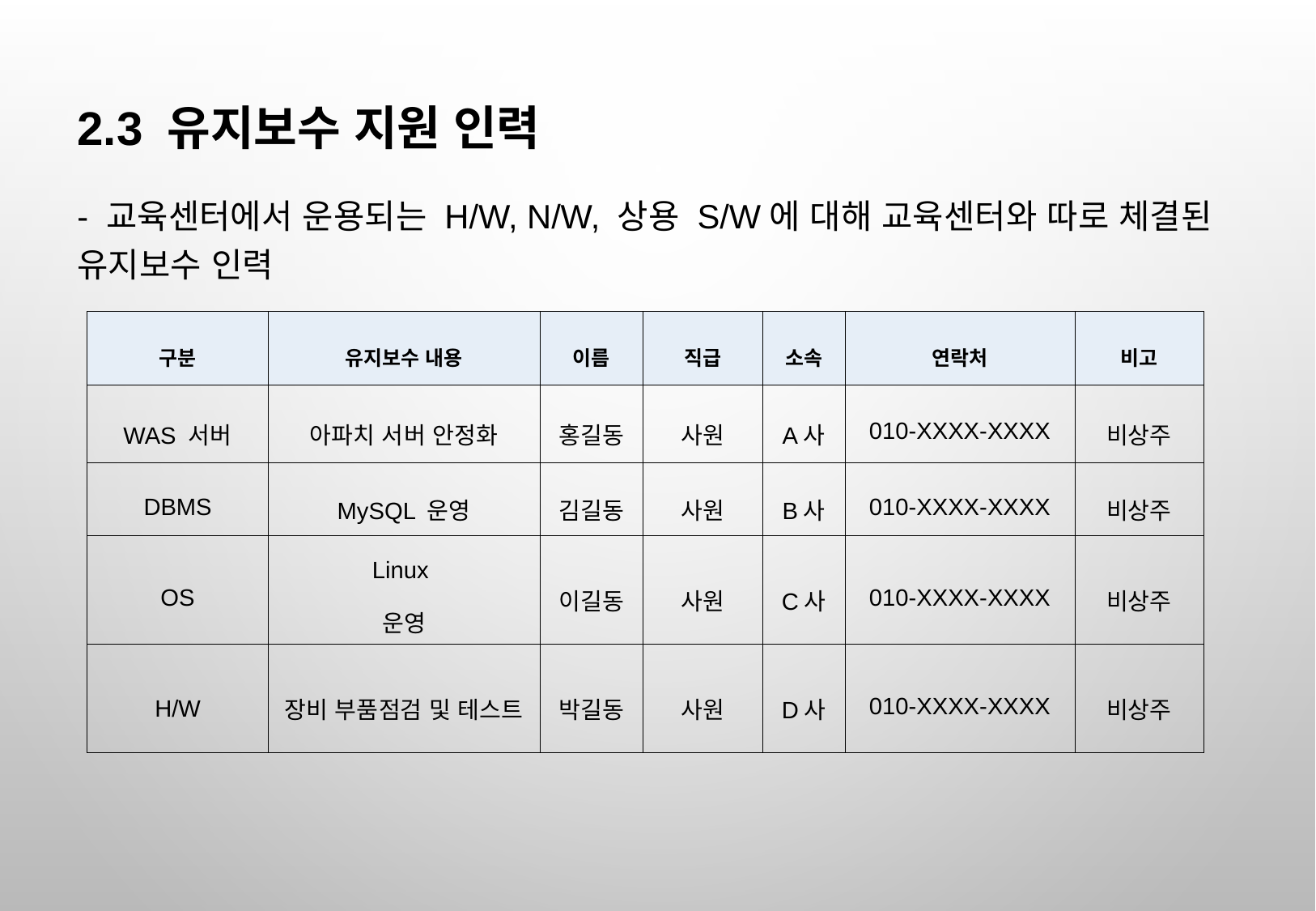

2.3 유지보수 지원 인력
- 교육센터에서 운용되는 H/W, N/W, 상용 S/W에 대해 교육센터와 따로 체결된 유지보수 인력

| 구분 | 유지보수 내용 | 이름 | 직급 | 소속 | 연락처 | 비고 |
| --- | --- | --- | --- | --- | --- | --- |
| WAS 서버 | 아파치 서버 안정화 | 홍길동 | 사원 | A사 | 010-XXXX-XXXX | 비상주 |
| DBMS | MySQL 운영 | 김길동 | 사원 | B사 | 010-XXXX-XXXX | 비상주 |
| OS | Linux 운영 | 이길동 | 사원 | C사 | 010-XXXX-XXXX | 비상주 |
| H/W | 장비 부품점검 및 테스트 | 박길동 | 사원 | D사 | 010-XXXX-XXXX | 비상주 |
69